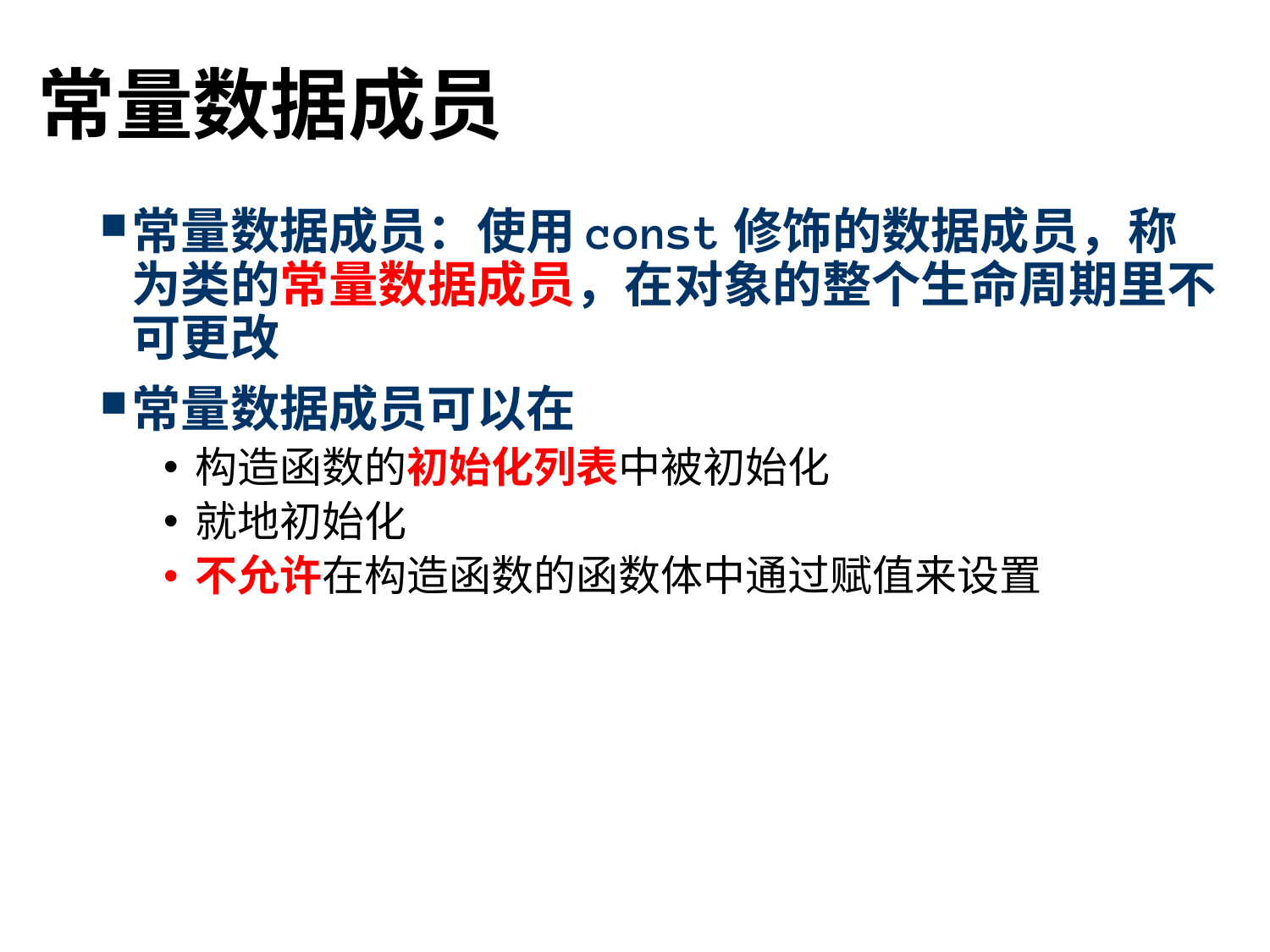

# 常量数据成员
常量数据成员：使用const修饰的数据成员，称为类的常量数据成员，在对象的整个生命周期里不可更改
常量数据成员可以在
构造函数的初始化列表中被初始化
就地初始化
不允许在构造函数的函数体中通过赋值来设置